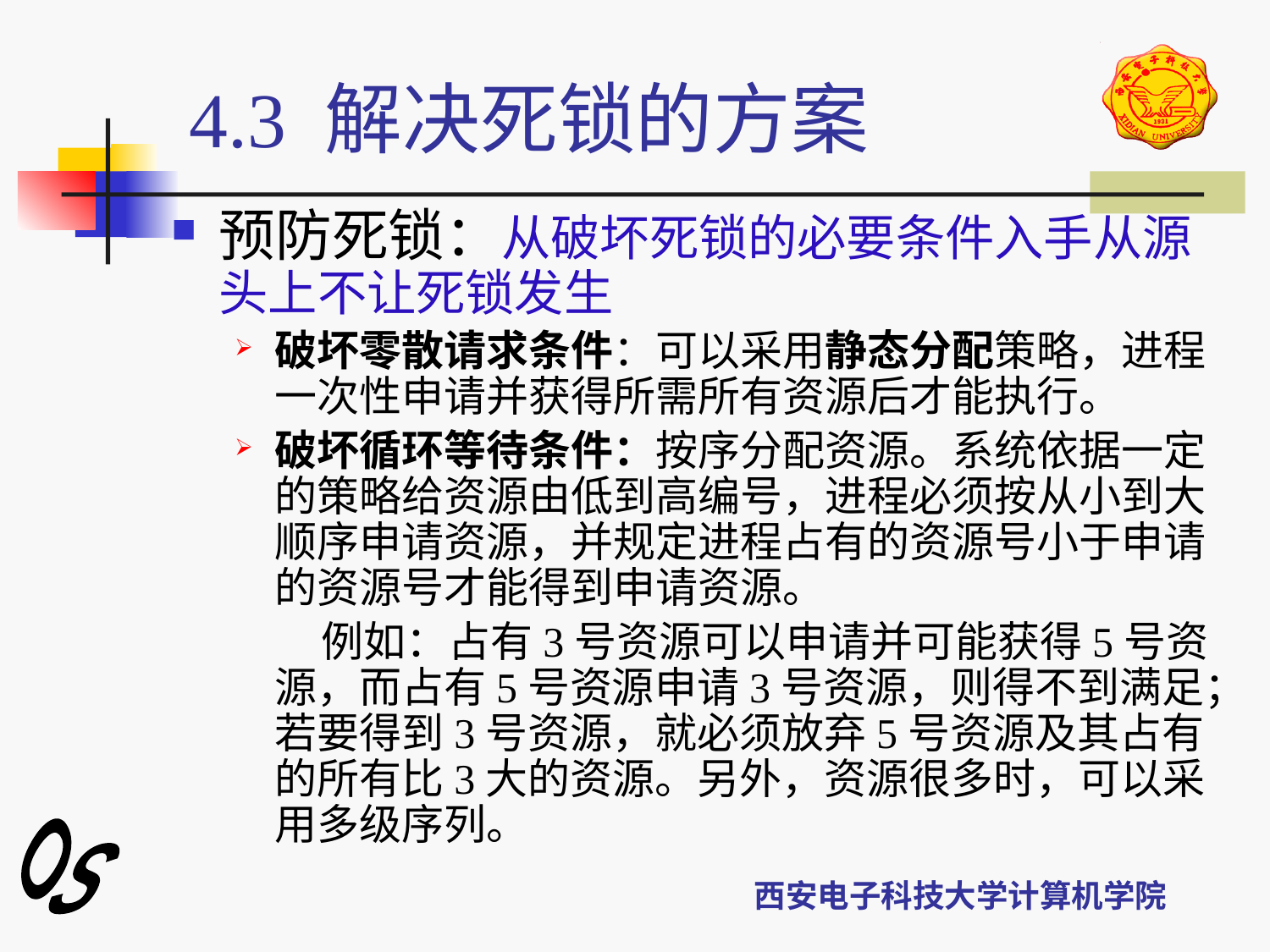

# 4.3 解决死锁的方案
预防死锁：从破坏死锁的必要条件入手从源头上不让死锁发生
破坏零散请求条件：可以采用静态分配策略，进程一次性申请并获得所需所有资源后才能执行。
破坏循环等待条件：按序分配资源。系统依据一定的策略给资源由低到高编号，进程必须按从小到大顺序申请资源，并规定进程占有的资源号小于申请的资源号才能得到申请资源。
        例如：占有3号资源可以申请并可能获得5号资源，而占有5号资源申请3号资源，则得不到满足；若要得到3号资源，就必须放弃5号资源及其占有的所有比3大的资源。另外，资源很多时，可以采用多级序列。
14